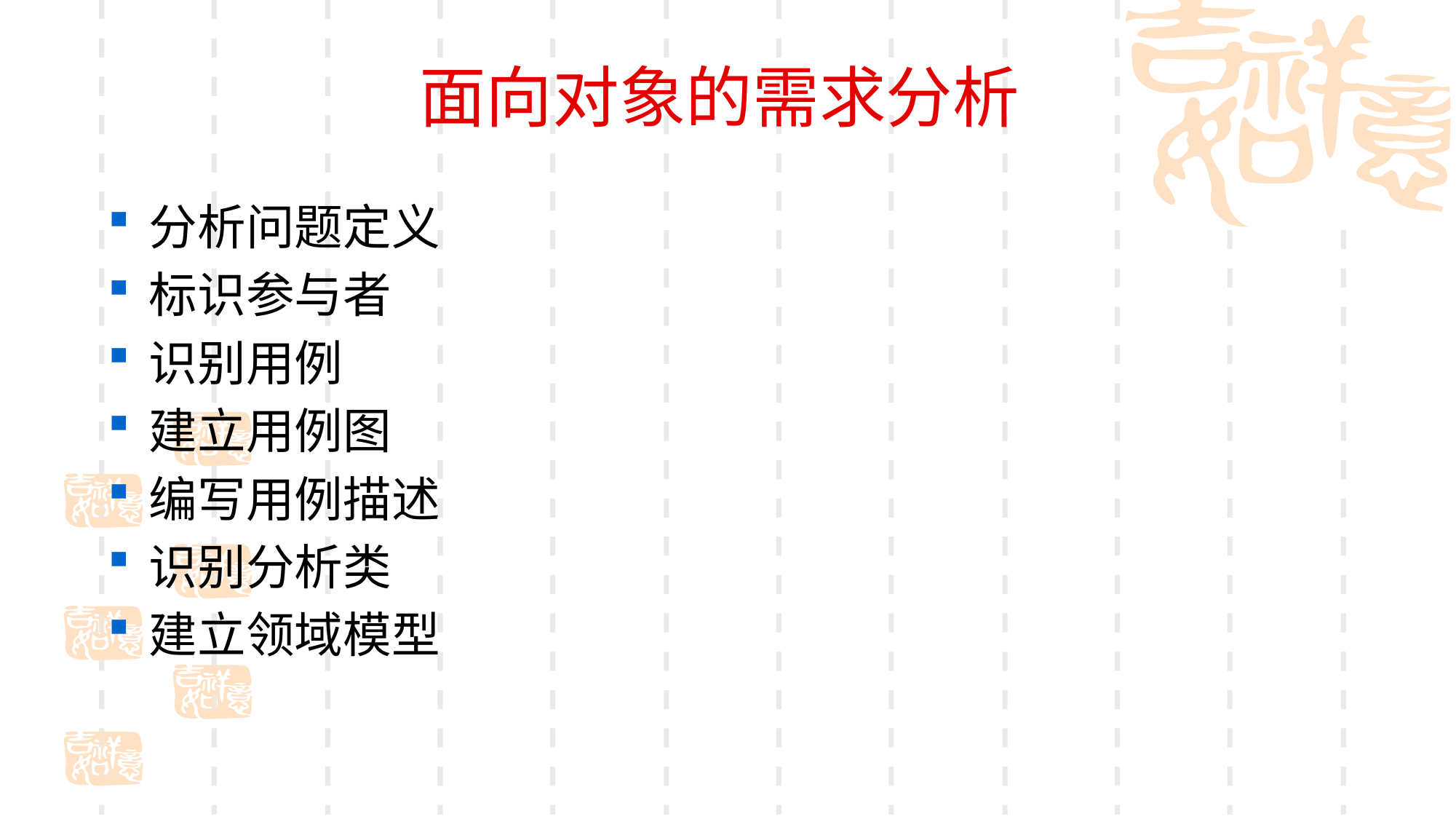

# 面向对象的需求分析
分析问题定义
标识参与者
识别用例
建立用例图
编写用例描述
识别分析类
建立领域模型